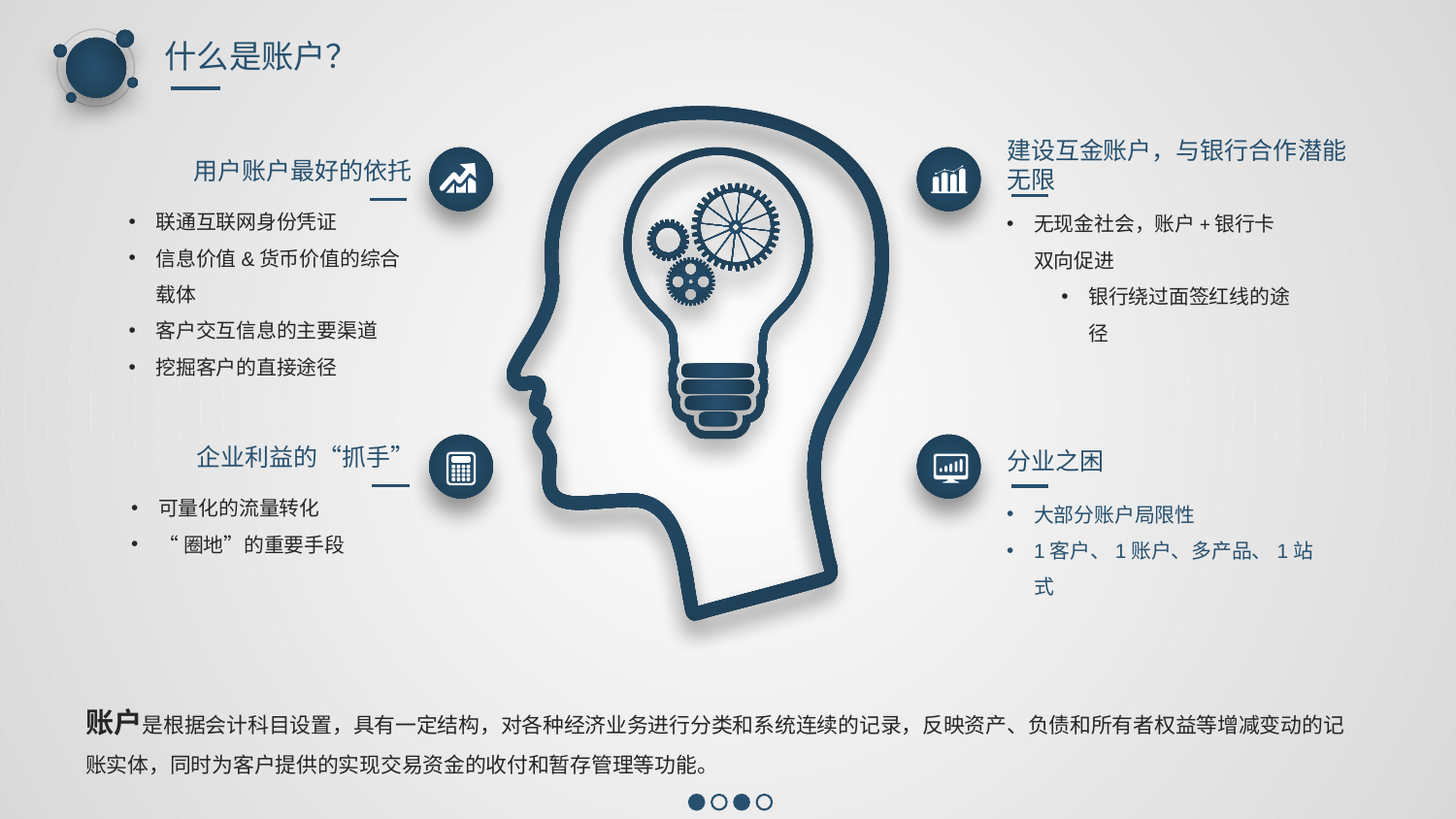

什么是账户？

建设互金账户，与银行合作潜能无限

用户账户最好的依托

联通互联网身份凭证
信息价值&货币价值的综合载体
客户交互信息的主要渠道
挖掘客户的直接途径
无现金社会，账户+银行卡双向促进
银行绕过面签红线的途径

企业利益的“抓手”

分业之困

可量化的流量转化
“圈地”的重要手段

大部分账户局限性
1客户、1账户、多产品、1站式

账户是根据会计科目设置，具有一定结构，对各种经济业务进行分类和系统连续的记录，反映资产、负债和所有者权益等增减变动的记账实体，同时为客户提供的实现交易资金的收付和暂存管理等功能。